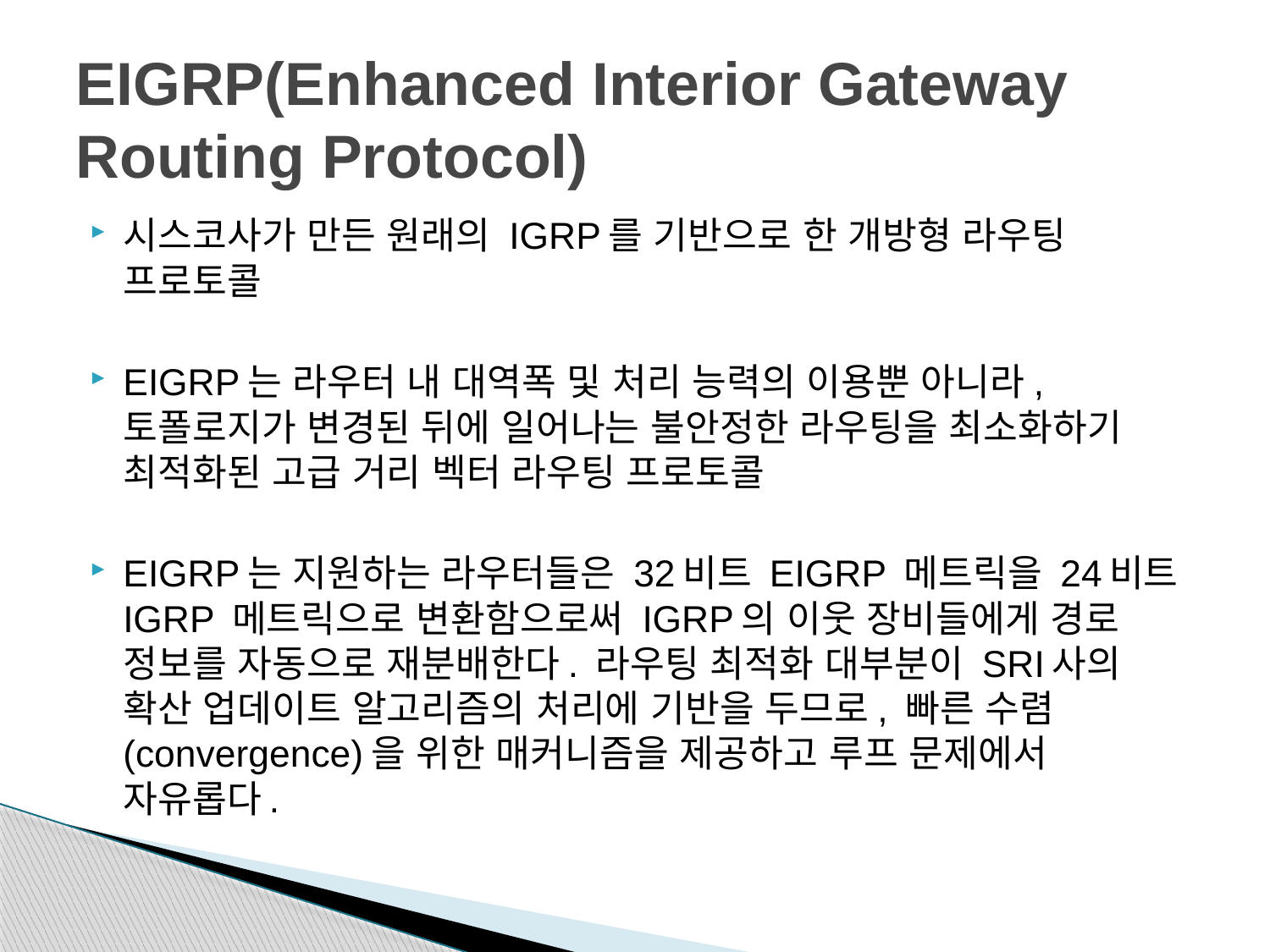

# EIGRP(Enhanced Interior Gateway Routing Protocol)
시스코사가 만든 원래의 IGRP를 기반으로 한 개방형 라우팅 프로토콜

EIGRP는 라우터 내 대역폭 및 처리 능력의 이용뿐 아니라, 토폴로지가 변경된 뒤에 일어나는 불안정한 라우팅을 최소화하기 최적화된 고급 거리 벡터 라우팅 프로토콜

EIGRP는 지원하는 라우터들은 32비트 EIGRP 메트릭을 24비트 IGRP 메트릭으로 변환함으로써 IGRP의 이웃 장비들에게 경로 정보를 자동으로 재분배한다. 라우팅 최적화 대부분이 SRI사의 확산 업데이트 알고리즘의 처리에 기반을 두므로, 빠른 수렴(convergence)을 위한 매커니즘을 제공하고 루프 문제에서 자유롭다.